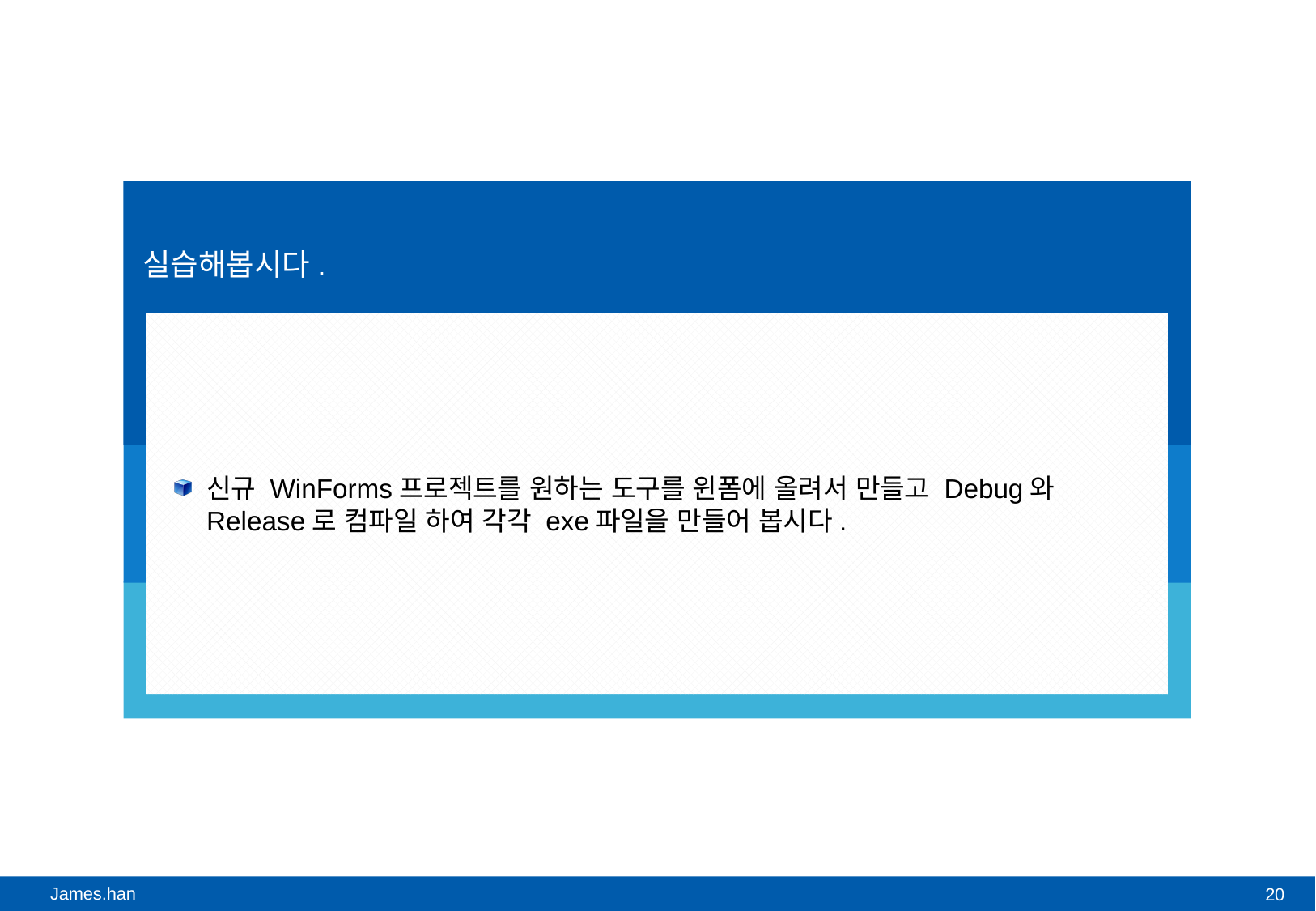

신규 WinForms프로젝트를 원하는 도구를 윈폼에 올려서 만들고 Debug와 Release로 컴파일 하여 각각 exe파일을 만들어 봅시다.
20